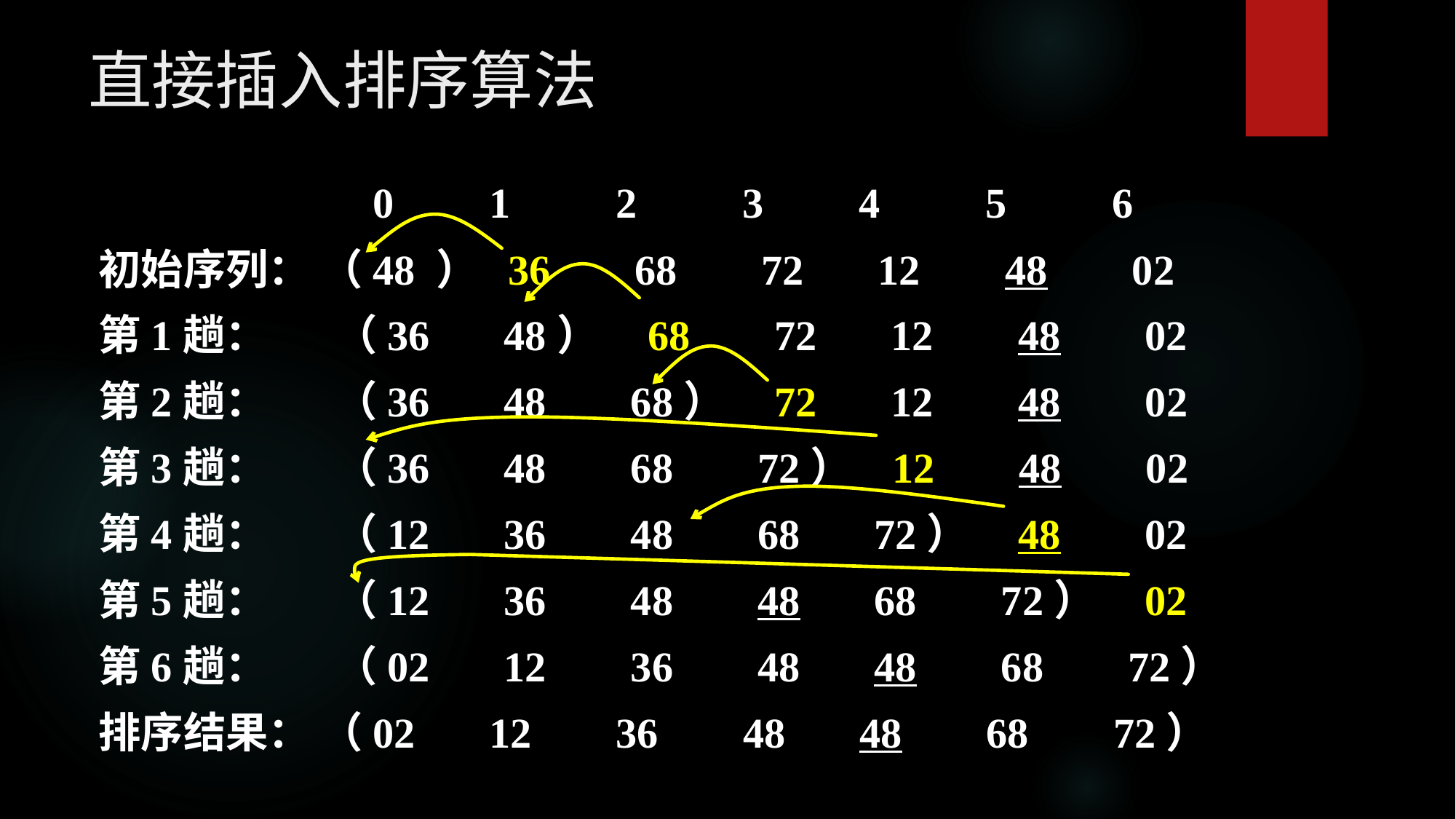

# 直接插入排序算法
                          0         1          2          3         4          5          6
初始序列： （48 ）  36        68        72       12        48        02
第1趟：       （36       48）    68        72       12        48        02
第2趟：       （36       48        68）    72       12        48        02
第3趟：       （36       48        68        72）   12        48        02
第4趟：       （12       36        48        68       72）    48        02
第5趟：       （12       36        48        48       68        72）    02
第6趟：       （02       12        36        48       48        68        72）
排序结果： （02       12        36        48       48        68        72）